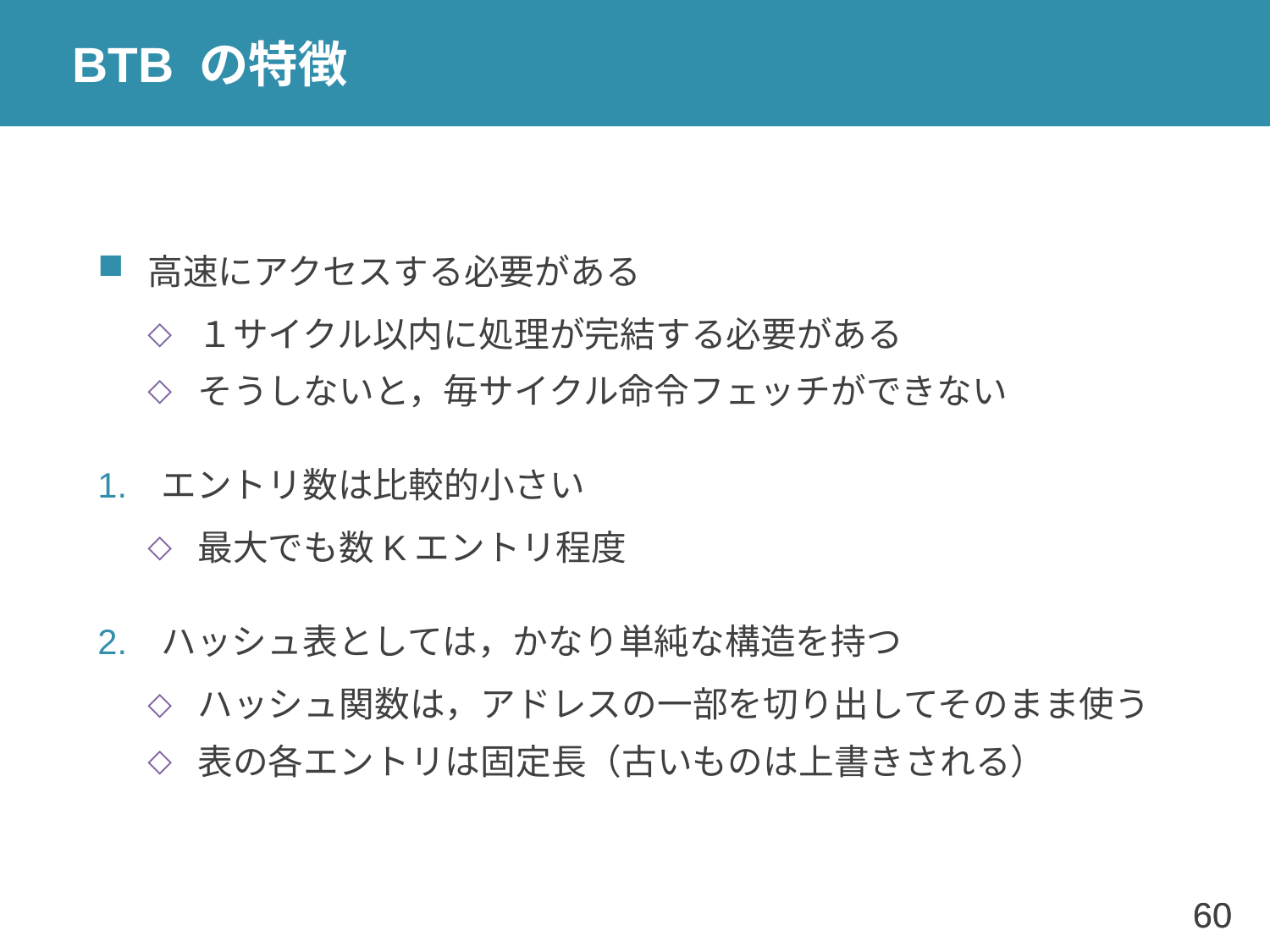

# BTB の特徴
高速にアクセスする必要がある
１サイクル以内に処理が完結する必要がある
そうしないと，毎サイクル命令フェッチができない
エントリ数は比較的小さい
最大でも数Kエントリ程度
ハッシュ表としては，かなり単純な構造を持つ
ハッシュ関数は，アドレスの一部を切り出してそのまま使う
表の各エントリは固定長（古いものは上書きされる）